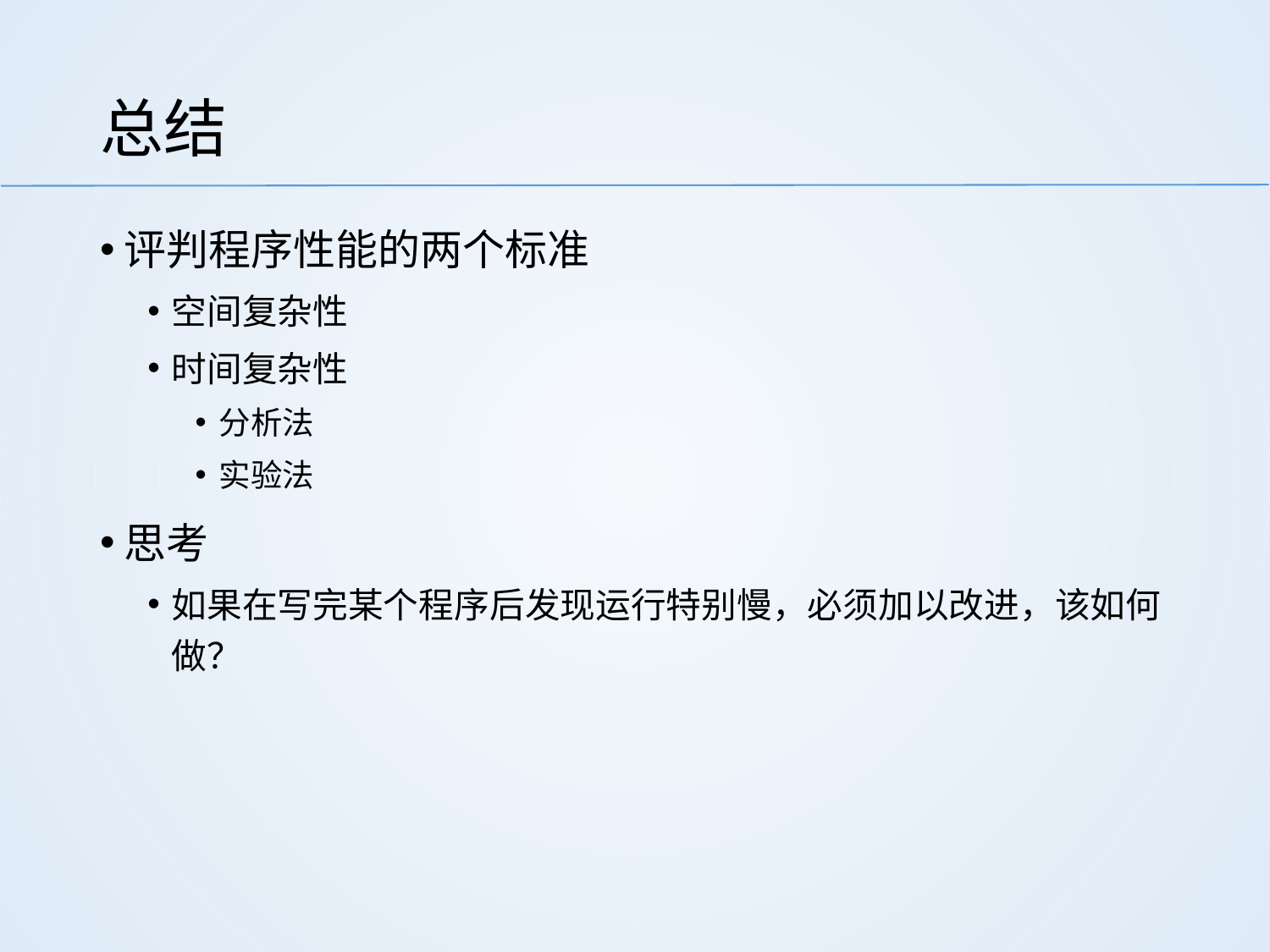

# 总结
评判程序性能的两个标准
空间复杂性
时间复杂性
分析法
实验法
思考
如果在写完某个程序后发现运行特别慢，必须加以改进，该如何做？

84